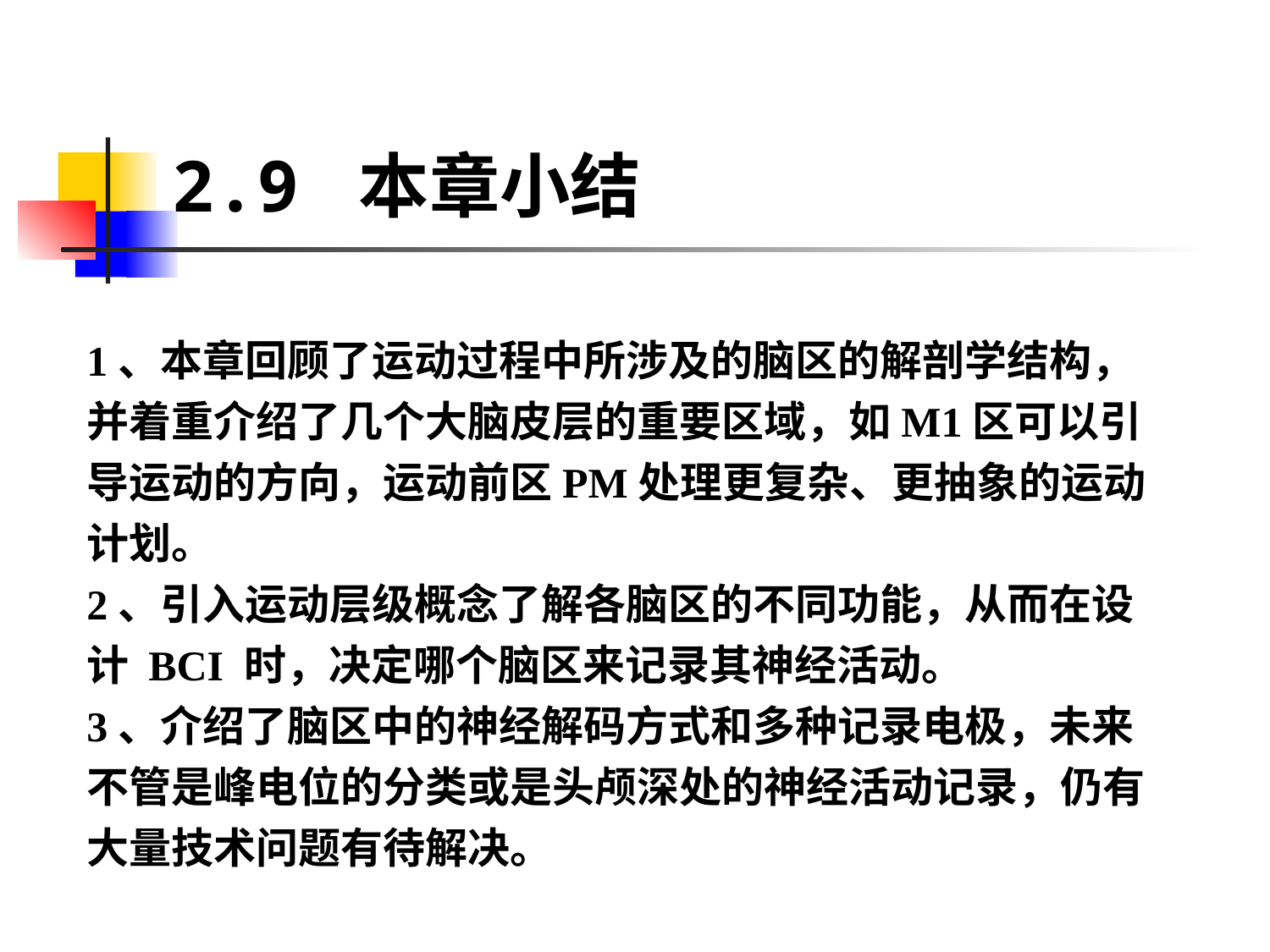

# 2.9 本章小结
1、本章回顾了运动过程中所涉及的脑区的解剖学结构，并着重介绍了几个大脑皮层的重要区域，如M1区可以引导运动的方向，运动前区PM处理更复杂、更抽象的运动计划。
2、引入运动层级概念了解各脑区的不同功能，从而在设计 BCI 时，决定哪个脑区来记录其神经活动。
3、介绍了脑区中的神经解码方式和多种记录电极，未来不管是峰电位的分类或是头颅深处的神经活动记录，仍有大量技术问题有待解决。